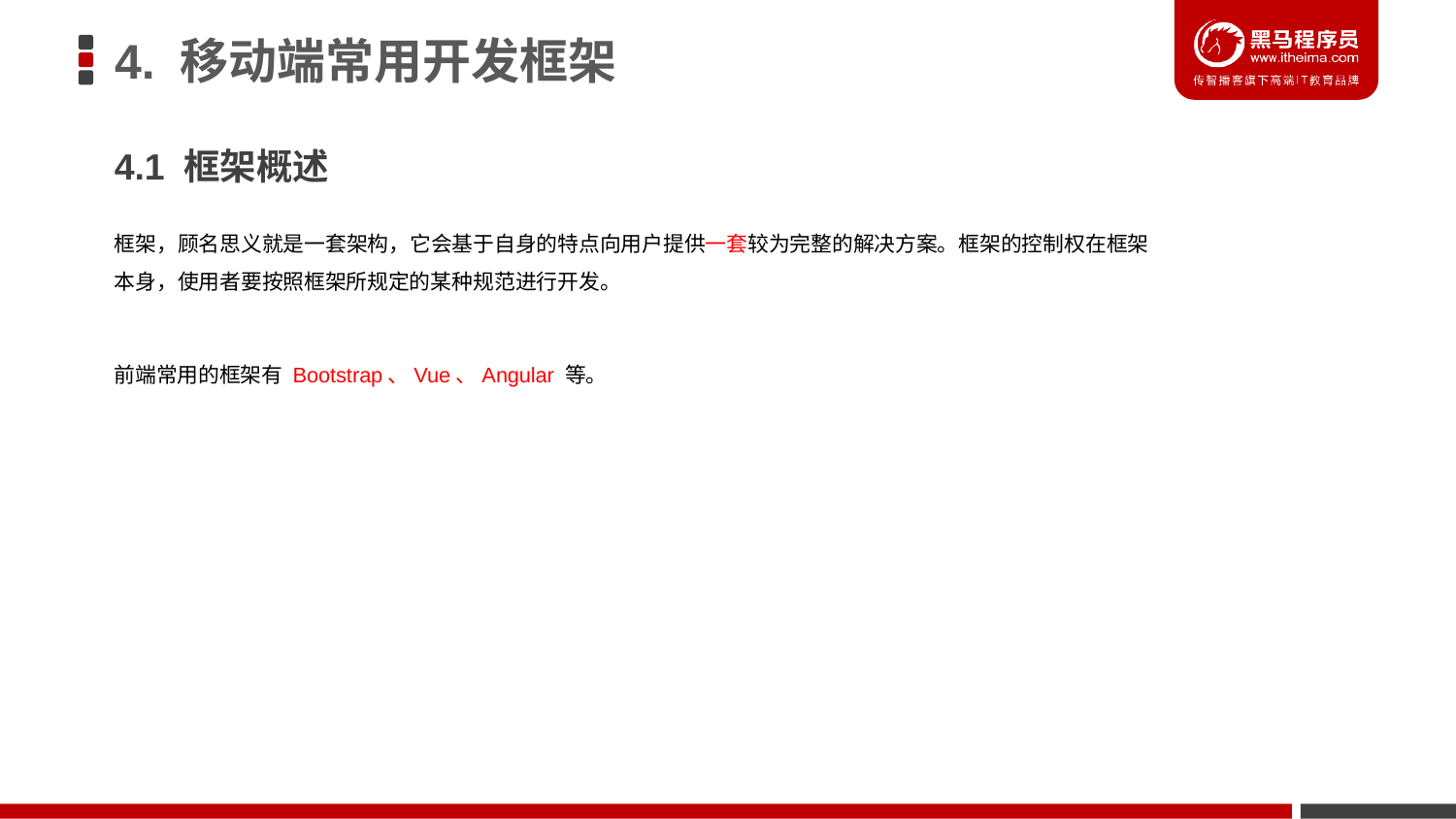

# 4. 移动端常用开发框架
4.1 框架概述
框架，顾名思义就是一套架构，它会基于自身的特点向用户提供一套较为完整的解决方案。框架的控制权在框架本身，使用者要按照框架所规定的某种规范进行开发。
前端常用的框架有 Bootstrap、Vue、Angular 等。